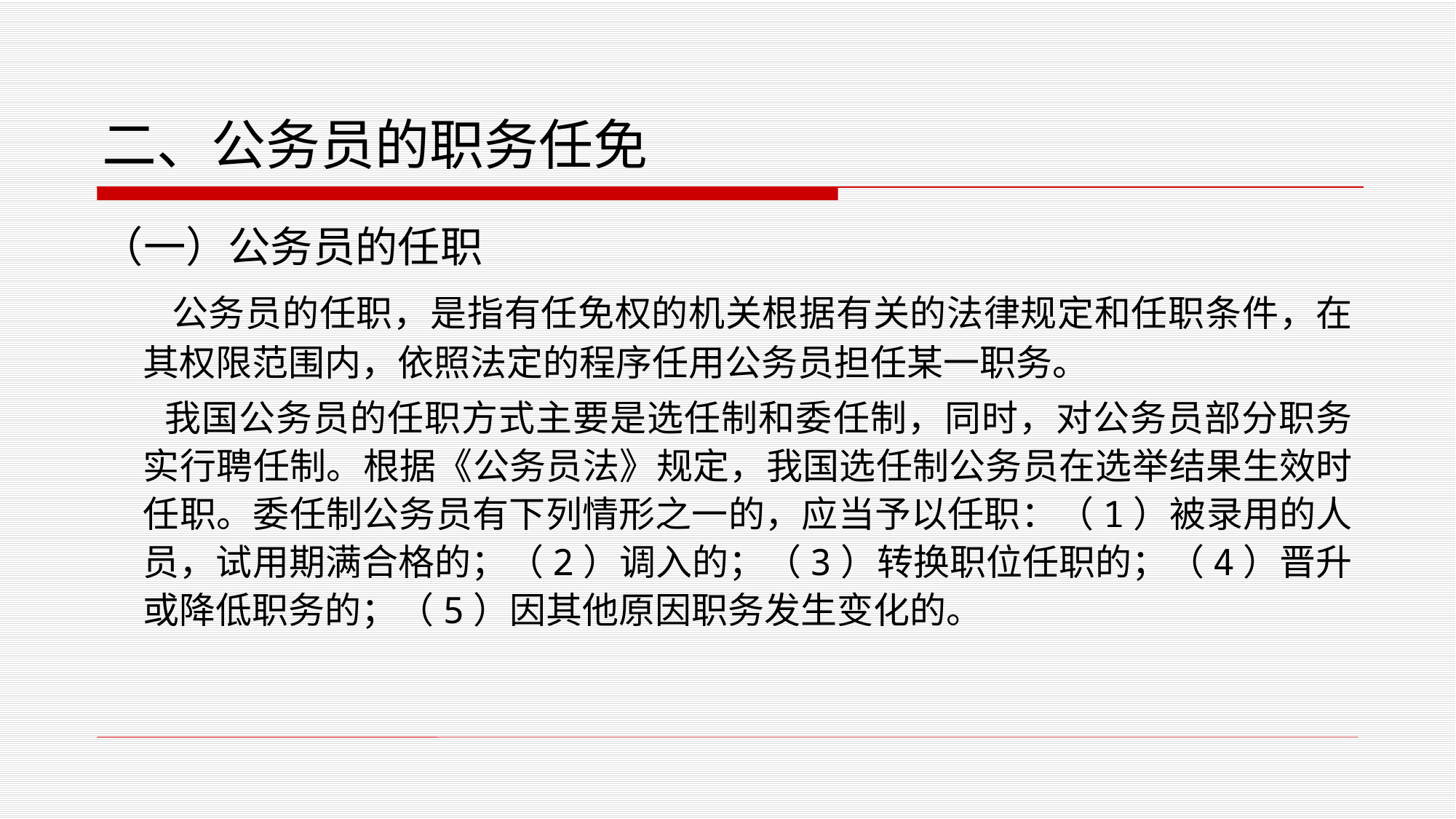

# 二、公务员的职务任免
（一）公务员的任职
      公务员的任职，是指有任免权的机关根据有关的法律规定和任职条件，在其权限范围内，依照法定的程序任用公务员担任某一职务。
      我国公务员的任职方式主要是选任制和委任制，同时，对公务员部分职务实行聘任制。根据《公务员法》规定，我国选任制公务员在选举结果生效时任职。委任制公务员有下列情形之一的，应当予以任职：（1）被录用的人员，试用期满合格的；（2）调入的；（3）转换职位任职的；（4）晋升或降低职务的；（5）因其他原因职务发生变化的。